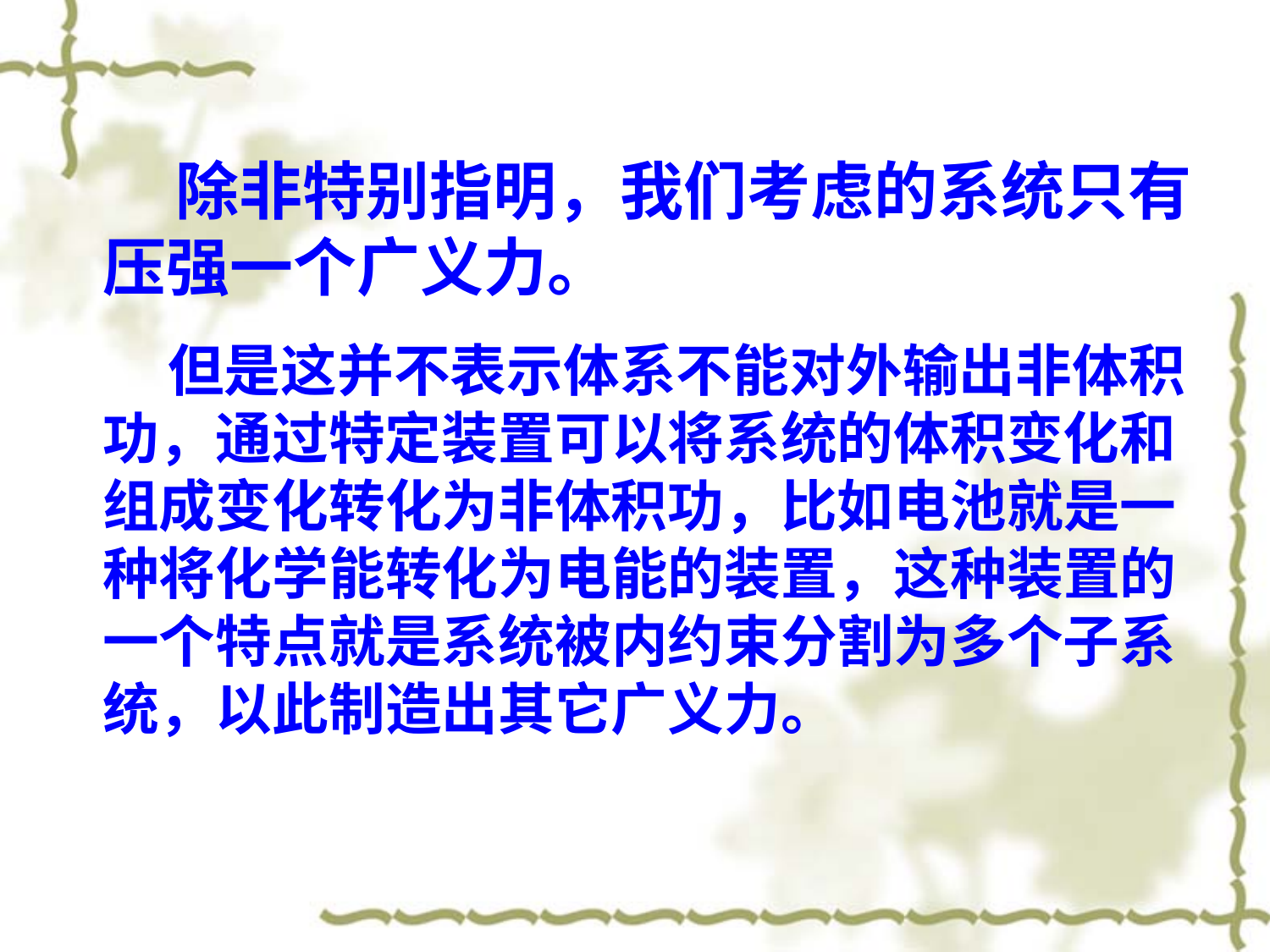

除非特别指明，我们考虑的系统只有压强一个广义力。
    但是这并不表示体系不能对外输出非体积功，通过特定装置可以将系统的体积变化和组成变化转化为非体积功，比如电池就是一种将化学能转化为电能的装置，这种装置的一个特点就是系统被内约束分割为多个子系统，以此制造出其它广义力。